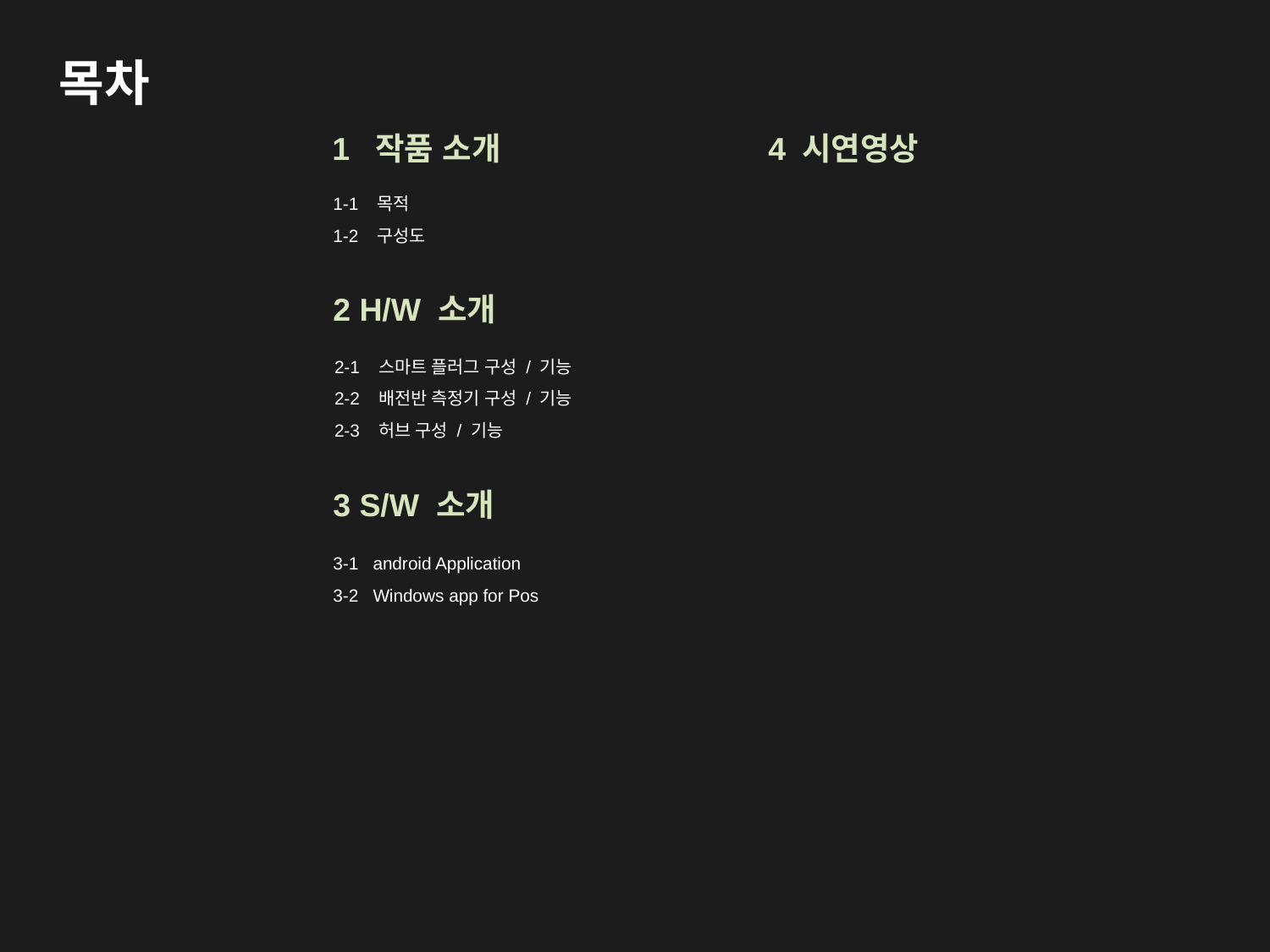

# 목차
1  작품 소개
4 시연영상
1-1   목적
1-2   구성도
2 H/W 소개
2-1   스마트 플러그 구성 / 기능
2-2   배전반 측정기 구성 / 기능
2-3   허브 구성 / 기능
3 S/W 소개
3-1   android Application
3-2   Windows app for Pos